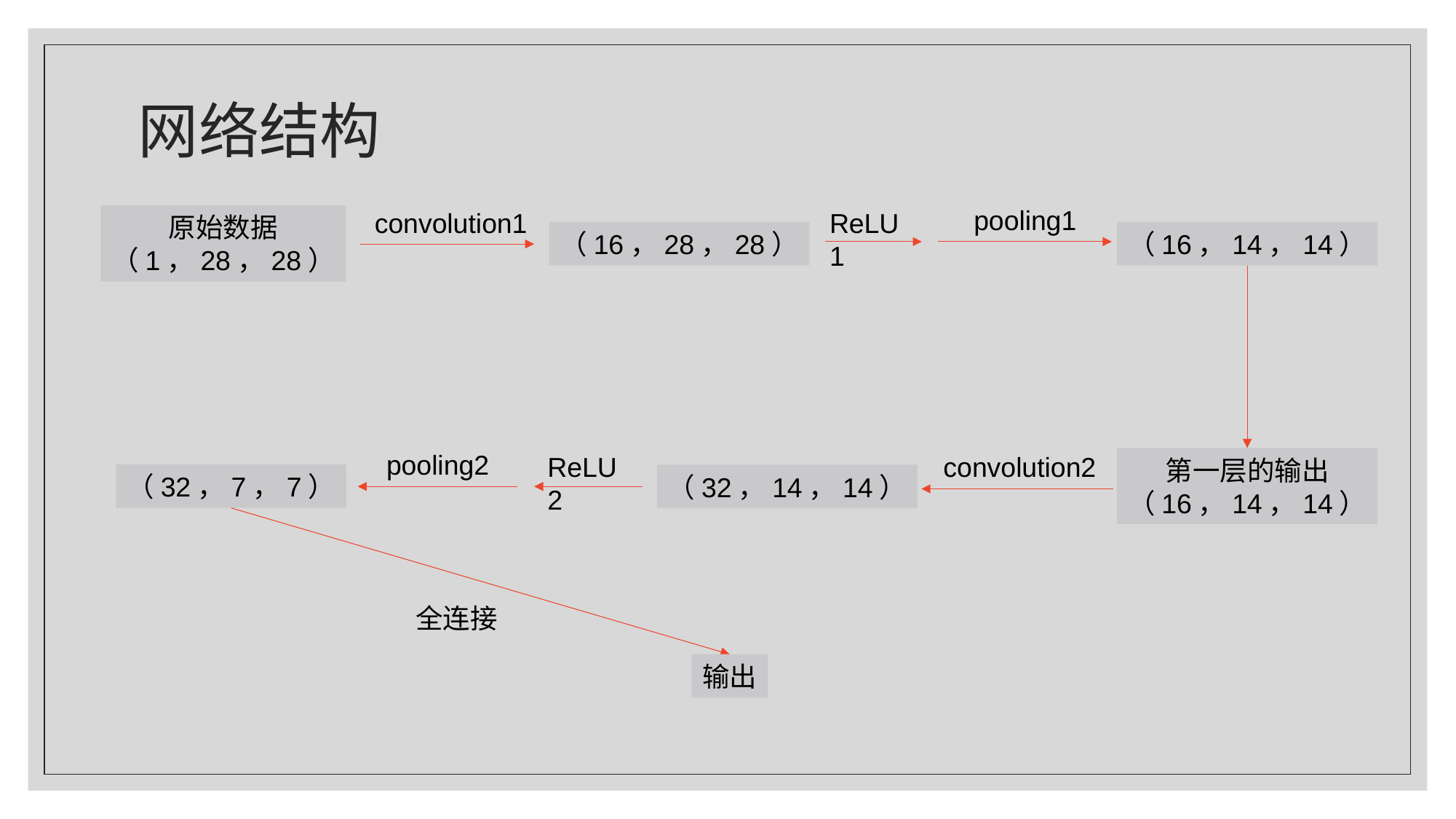

# 网络结构
pooling1
convolution1
ReLU1
原始数据
（1，28，28）
（16，28，28）
（16，14，14）
pooling2
ReLU2
convolution2
第一层的输出
（16，14，14）
（32，7，7）
（32，14，14）
全连接
输出